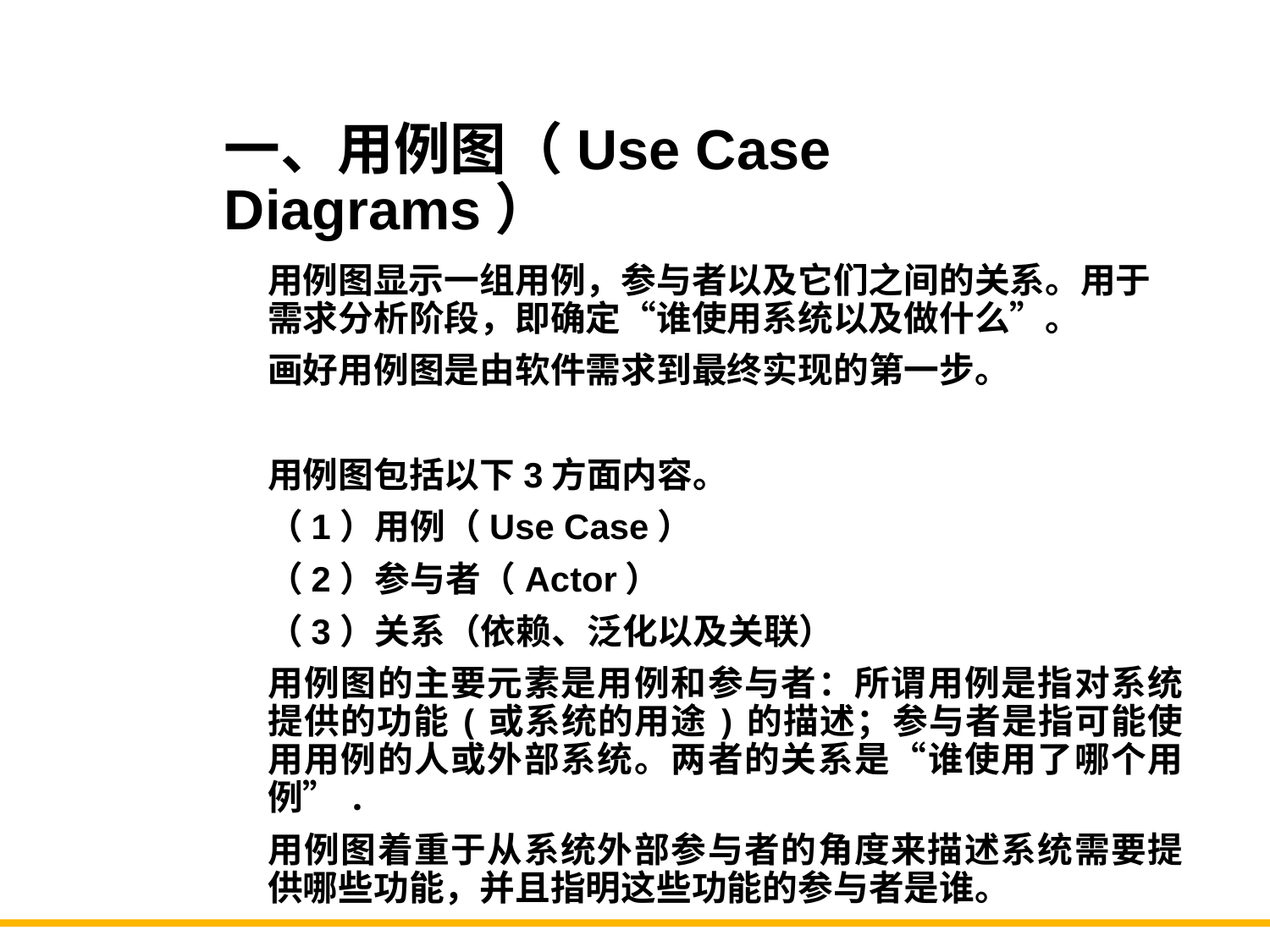

一、用例图（Use Case Diagrams）
用例图显示一组用例，参与者以及它们之间的关系。用于需求分析阶段，即确定“谁使用系统以及做什么”。
画好用例图是由软件需求到最终实现的第一步。

用例图包括以下3方面内容。
（1）用例（Use Case）
（2）参与者（Actor）
（3）关系（依赖、泛化以及关联）
用例图的主要元素是用例和参与者：所谓用例是指对系统提供的功能(或系统的用途)的描述；参与者是指可能使用用例的人或外部系统。两者的关系是“谁使用了哪个用例”.
用例图着重于从系统外部参与者的角度来描述系统需要提供哪些功能，并且指明这些功能的参与者是谁。